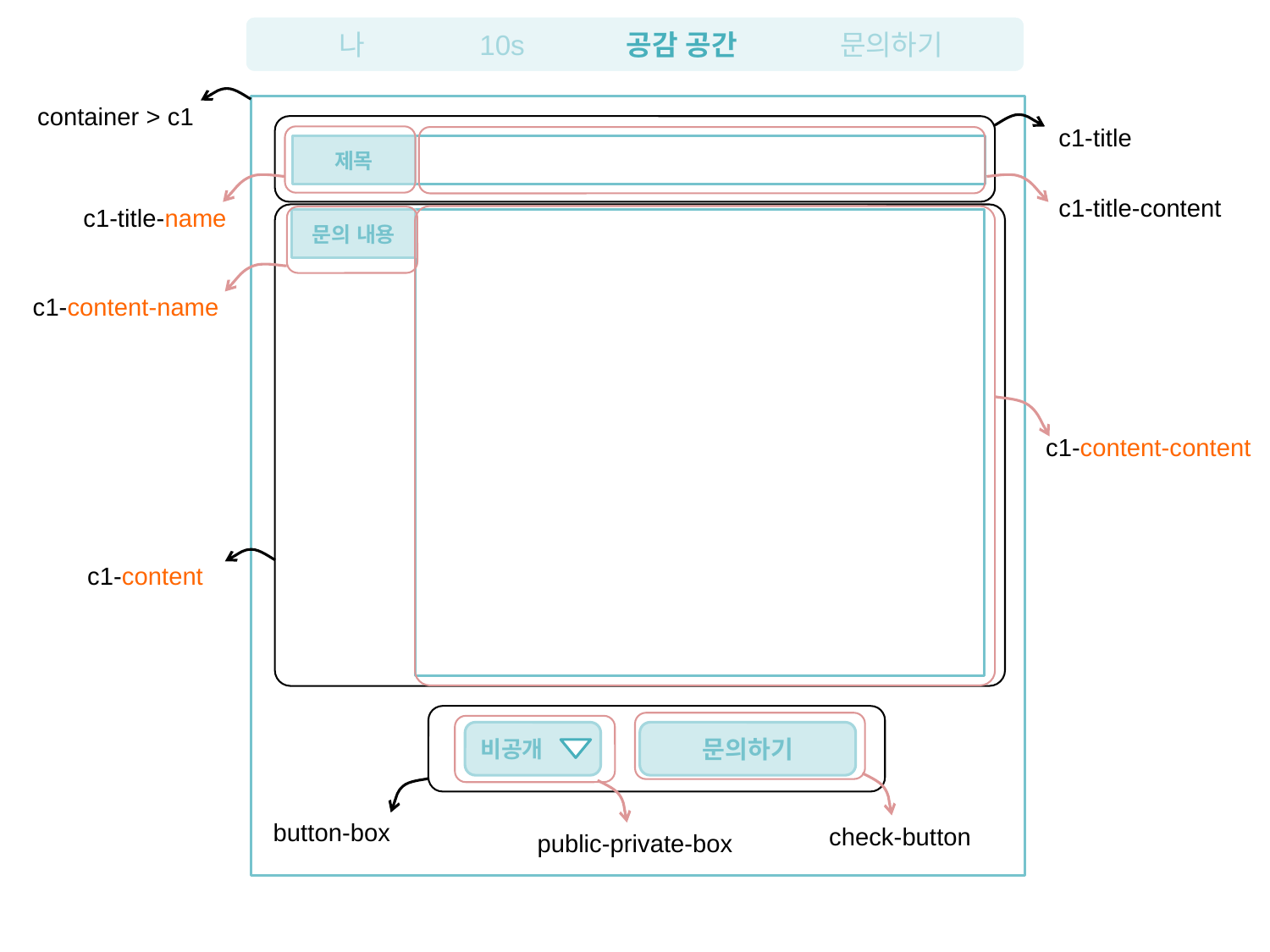

10s
나
공감 공간
문의하기

container > c1

c1-title

제목

c1-title-content
c1-title-name

문의 내용

c1-content-name

c1-content-content

c1-content

비공개

문의하기

button-box
check-button
public-private-box